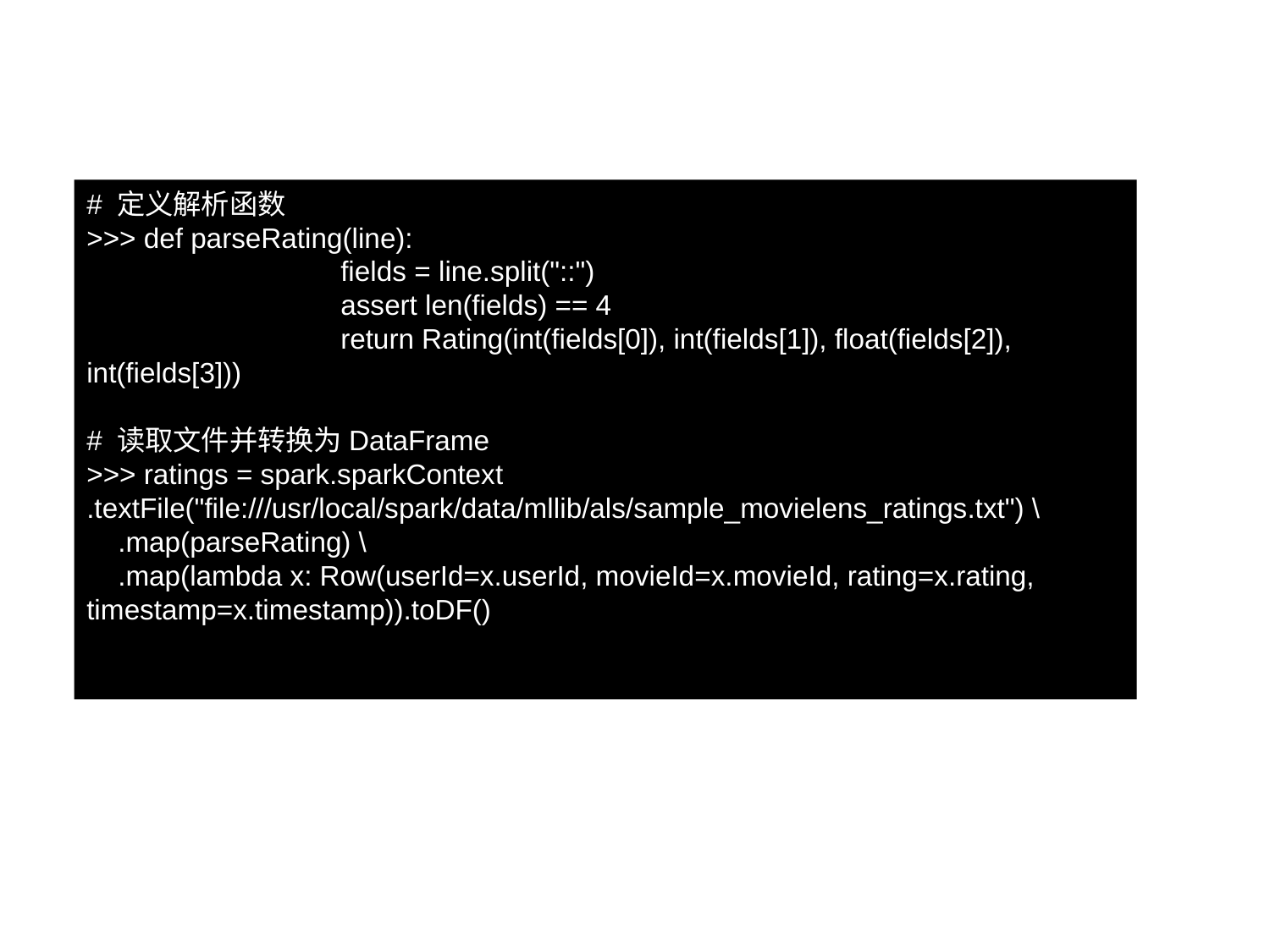

9.10.2 ALS算法
# 定义解析函数
>>> def parseRating(line):
    		fields = line.split("::")
    		assert len(fields) == 4
    		return Rating(int(fields[0]), int(fields[1]), float(fields[2]), int(fields[3]))

# 读取文件并转换为DataFrame
>>> ratings = spark.sparkContext
.textFile("file:///usr/local/spark/data/mllib/als/sample_movielens_ratings.txt") \
    .map(parseRating) \
    .map(lambda x: Row(userId=x.userId, movieId=x.movieId, rating=x.rating, timestamp=x.timestamp)).toDF()